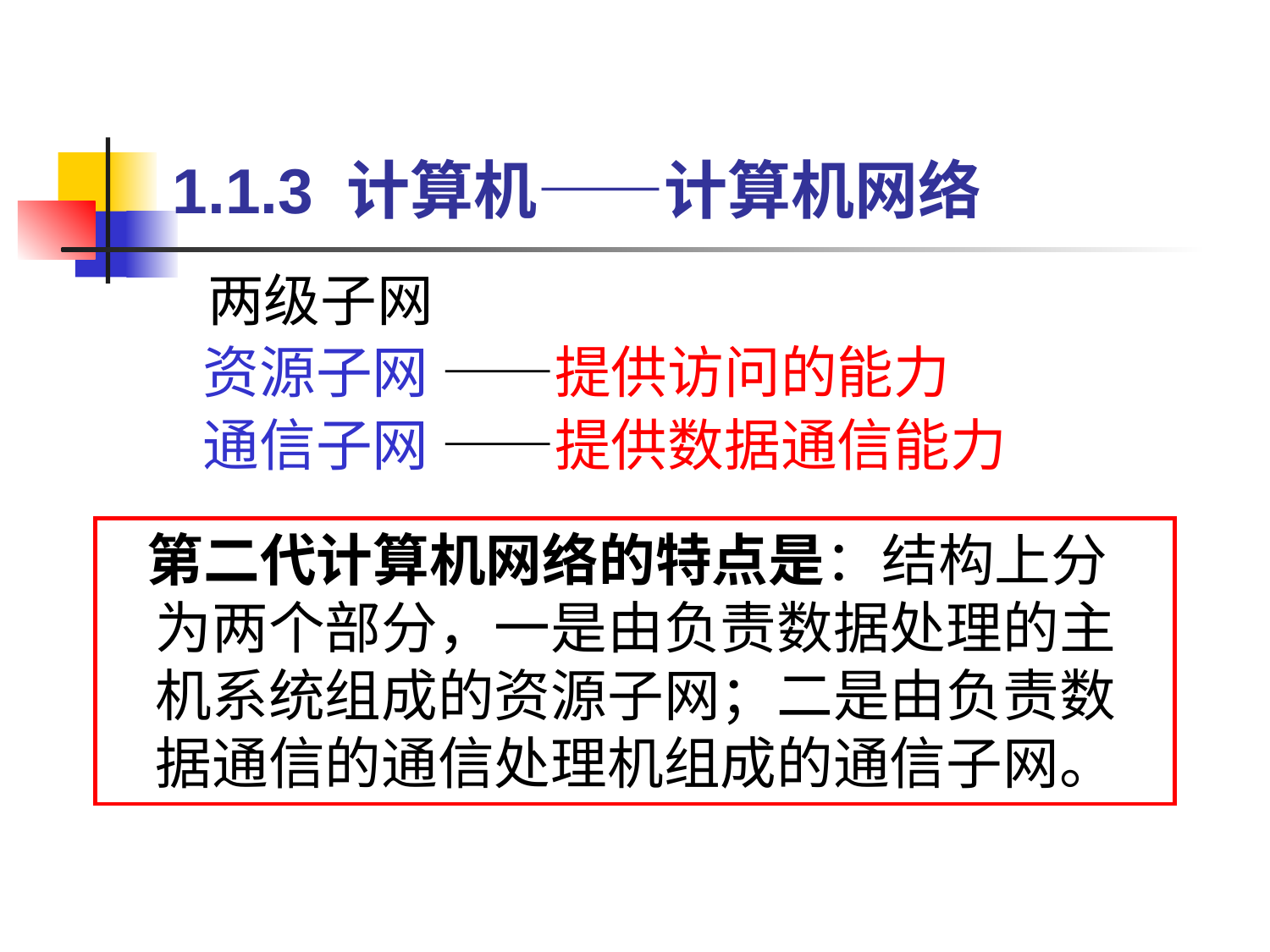

# 1.1.3 计算机——计算机网络
两级子网
资源子网 ——提供访问的能力
通信子网 ——提供数据通信能力
  第二代计算机网络的特点是：结构上分为两个部分，一是由负责数据处理的主机系统组成的资源子网；二是由负责数据通信的通信处理机组成的通信子网。